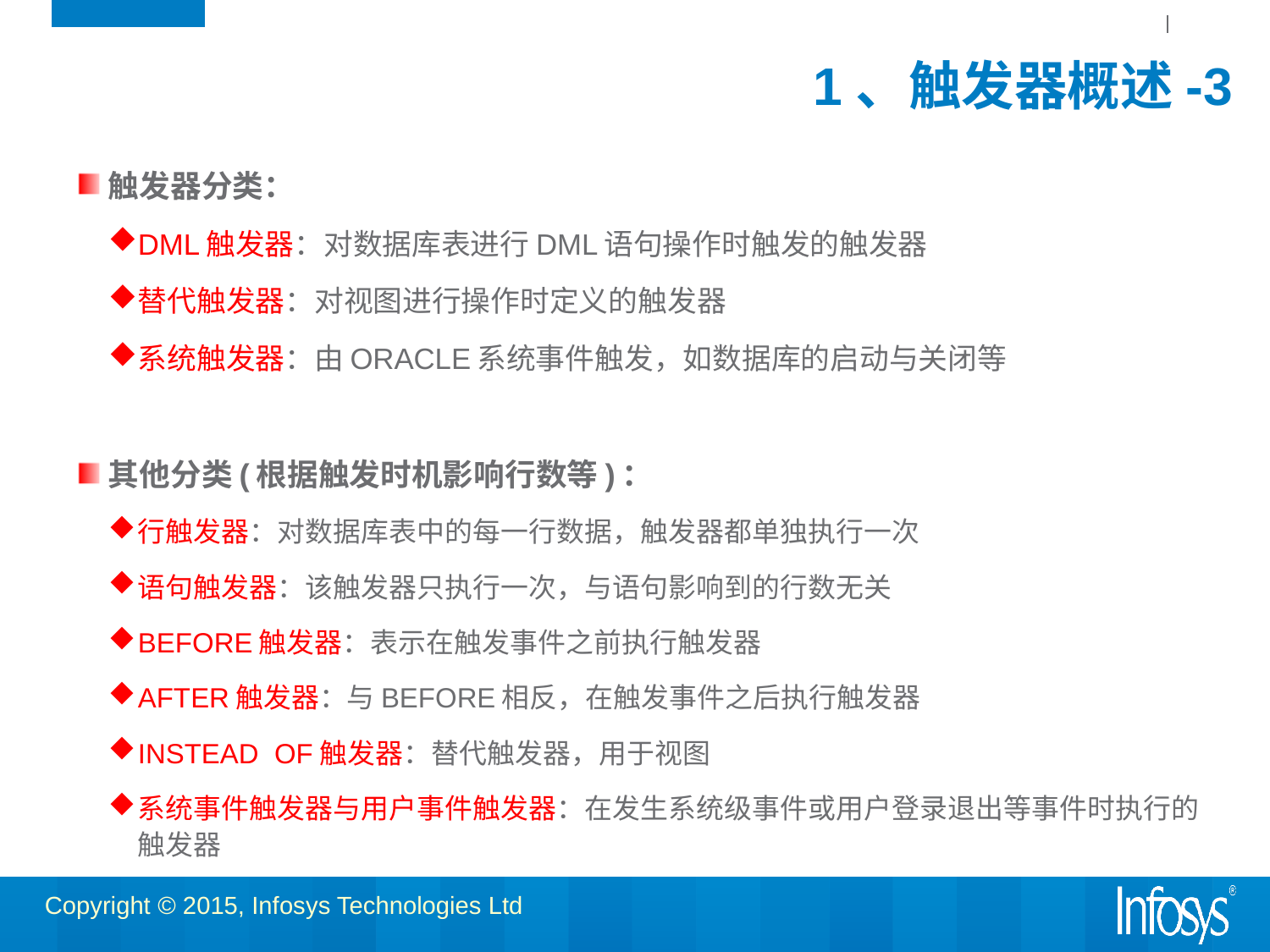

# 1、触发器概述-3
触发器分类：
DML触发器：对数据库表进行DML语句操作时触发的触发器
替代触发器：对视图进行操作时定义的触发器
系统触发器：由ORACLE系统事件触发，如数据库的启动与关闭等

其他分类(根据触发时机影响行数等)：
行触发器：对数据库表中的每一行数据，触发器都单独执行一次
语句触发器：该触发器只执行一次，与语句影响到的行数无关
BEFORE触发器：表示在触发事件之前执行触发器
AFTER触发器：与BEFORE相反，在触发事件之后执行触发器
INSTEAD  OF触发器：替代触发器，用于视图
系统事件触发器与用户事件触发器：在发生系统级事件或用户登录退出等事件时执行的触发器